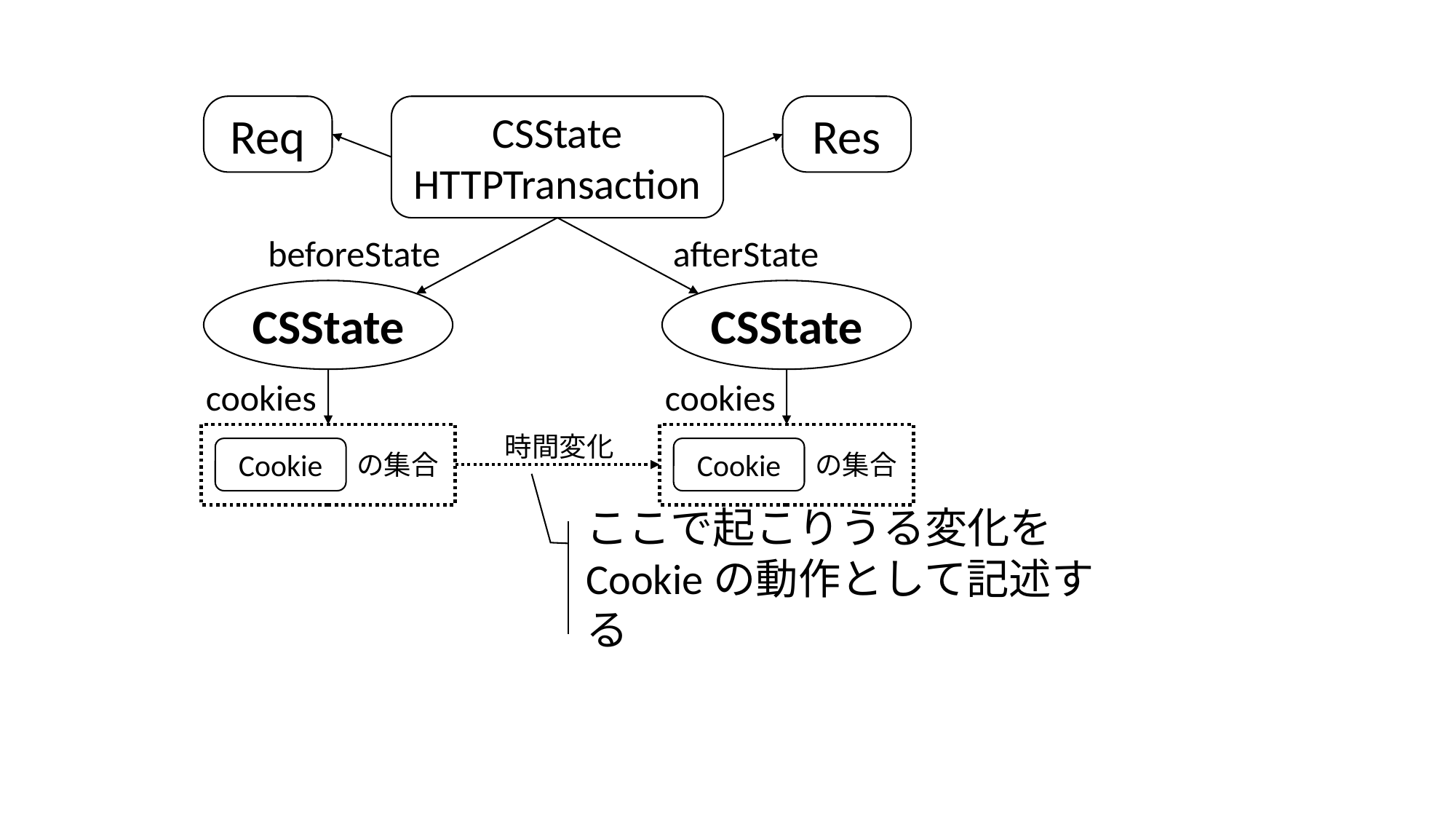

Req
CSState
HTTPTransaction
Res
beforeState
afterState
CSState
CSState
cookies
cookies
時間変化

Cookie
の集合

Cookie
の集合
ここで起こりうる変化を
Cookieの動作として記述する